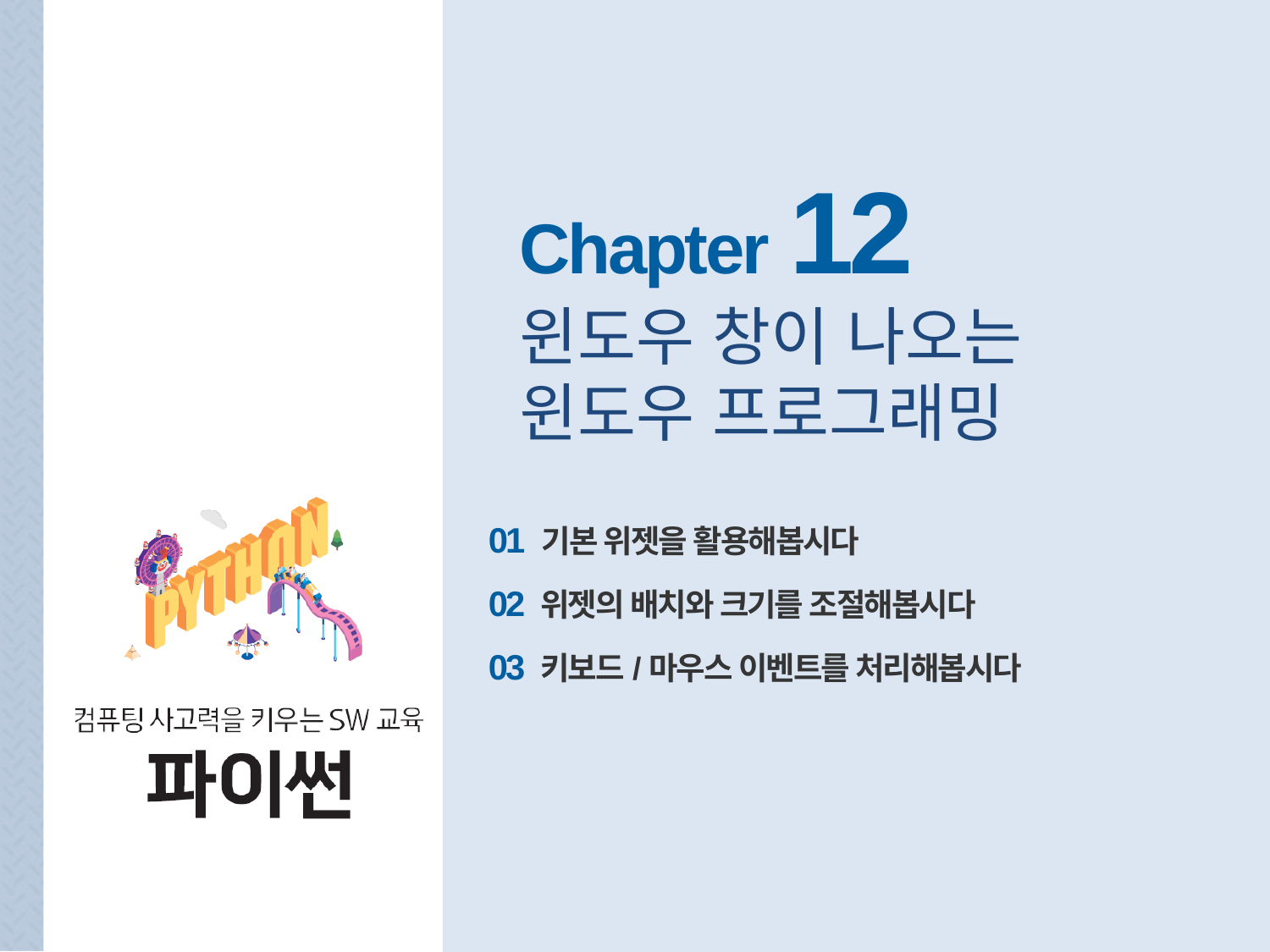

Chapter 12
윈도우 창이 나오는
윈도우 프로그래밍
01 기본 위젯을 활용해봅시다
02 위젯의 배치와 크기를 조절해봅시다
03 키보드/마우스 이벤트를 처리해봅시다